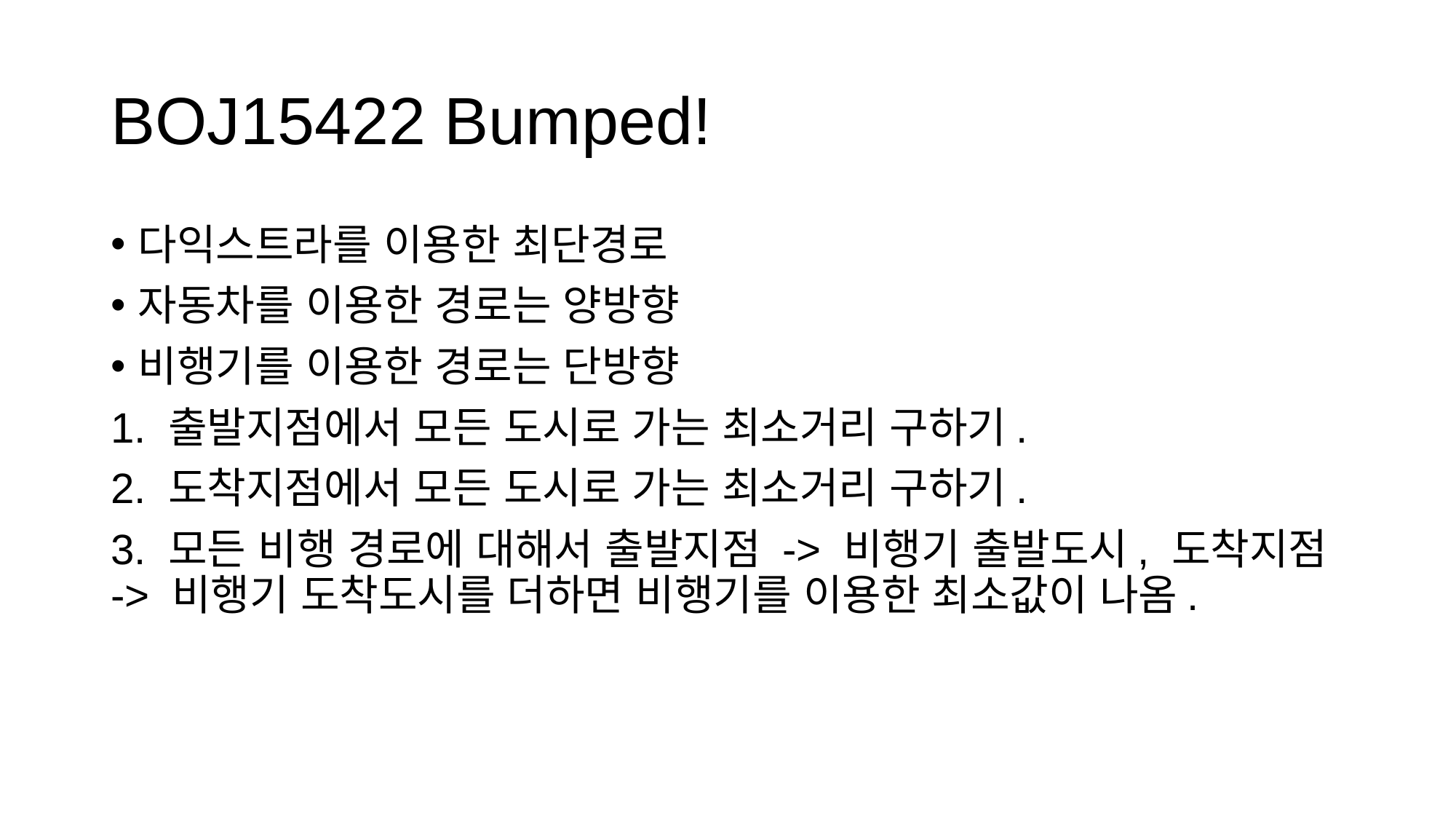

# BOJ15422 Bumped!
다익스트라를 이용한 최단경로
자동차를 이용한 경로는 양방향
비행기를 이용한 경로는 단방향
1. 출발지점에서 모든 도시로 가는 최소거리 구하기.
2. 도착지점에서 모든 도시로 가는 최소거리 구하기.
3. 모든 비행 경로에 대해서 출발지점 -> 비행기 출발도시, 도착지점 -> 비행기 도착도시를 더하면 비행기를 이용한 최소값이 나옴.